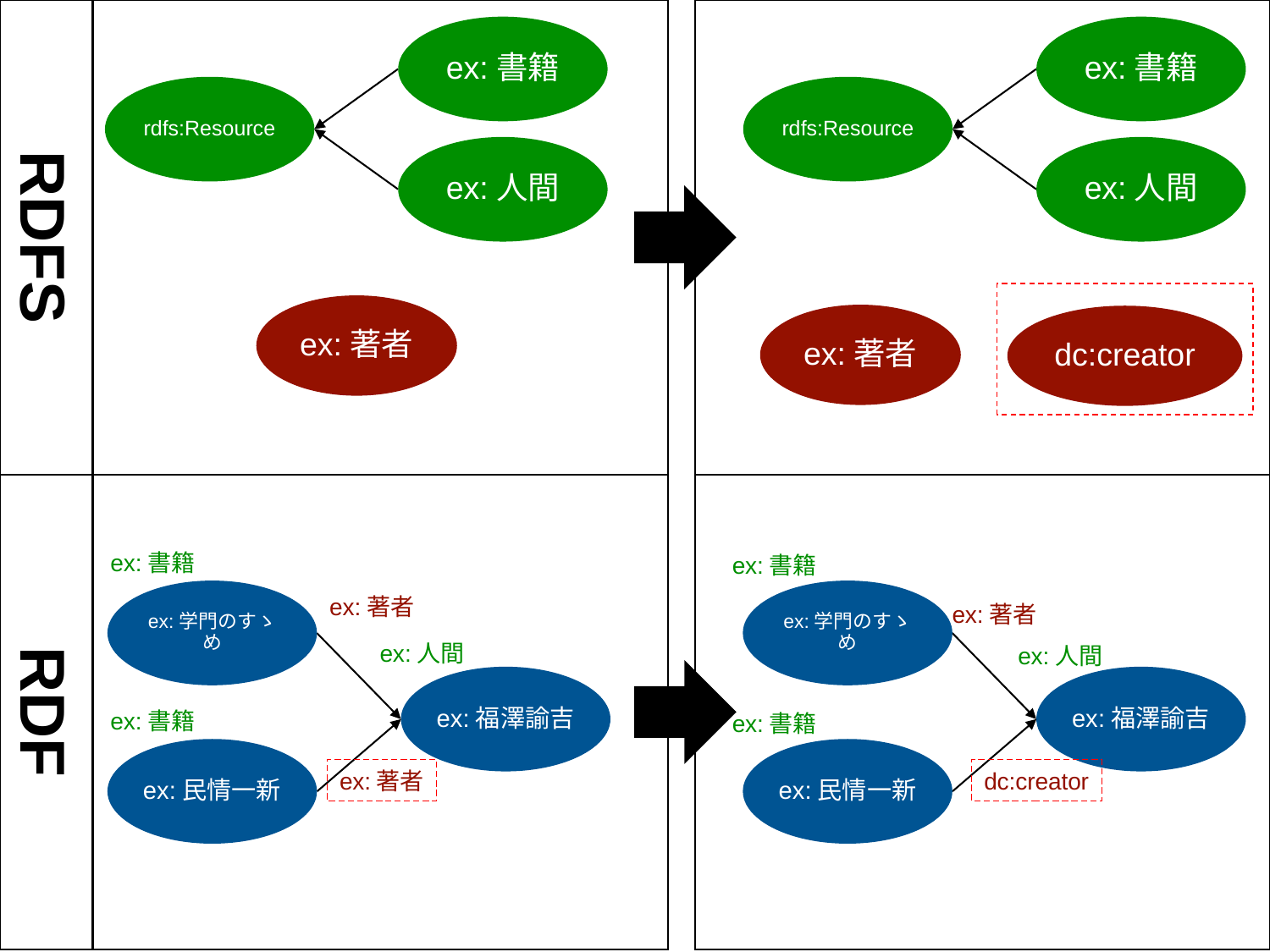

RDFS

rdfs:Resource

ex:書籍

ex:人間
rdfs:Resource

ex:書籍

ex:人間

ex:著者
ex:著者
dc:creator
RDF

ex:書籍
ex:書籍
ex:福澤諭吉

ex:学門のすゝめ

ex:民情一新
ex:福澤諭吉

ex:学門のすゝめ

ex:民情一新
ex:著者
ex:著者
ex:人間
ex:人間

ex:書籍
ex:書籍
ex:著者
dc:creator